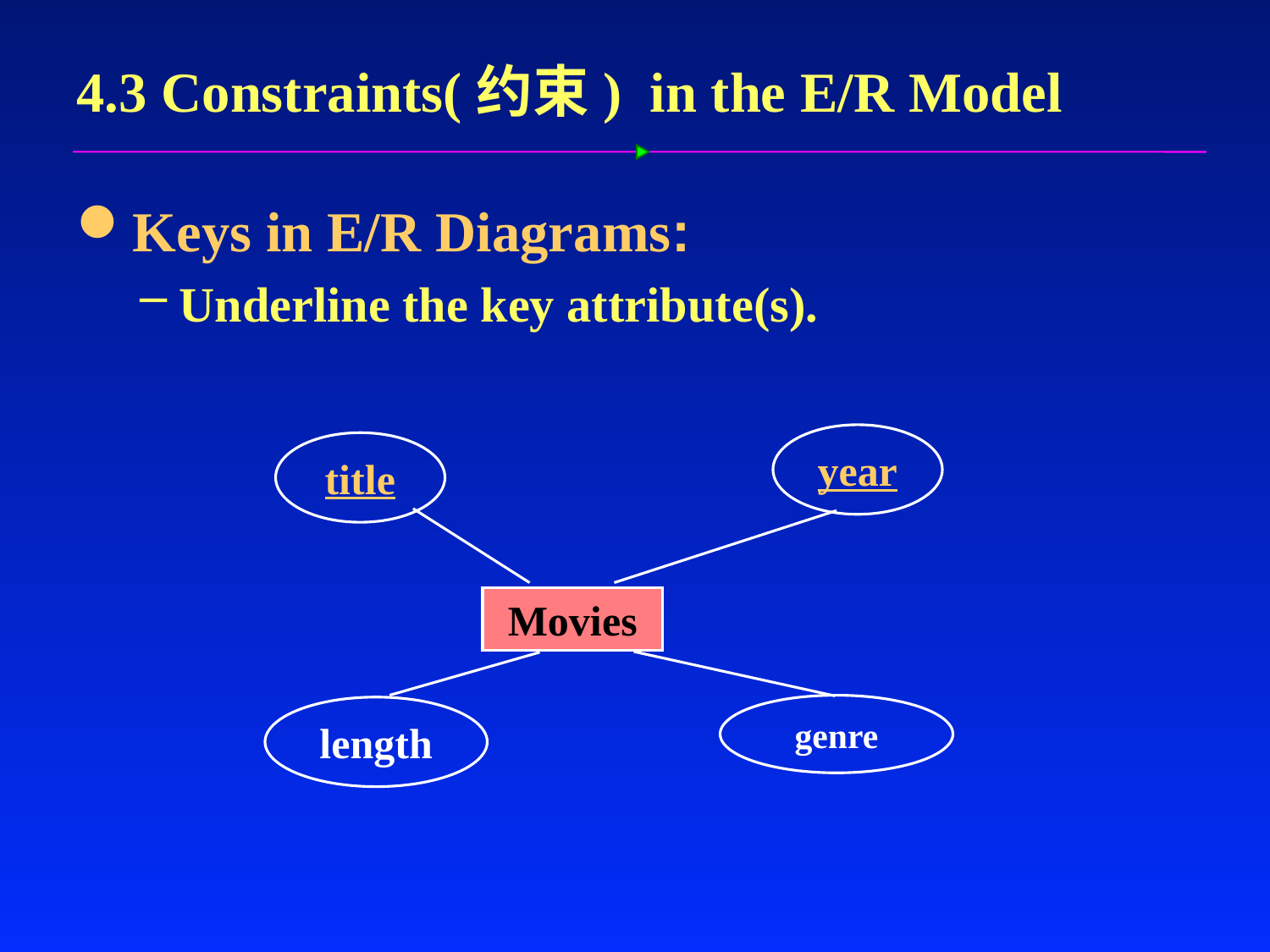

# 4.3 Constraints(约束)  in the E/R Model

Keys in E/R Diagrams:
Underline the key attribute(s).
year
title

Movies

genre
length